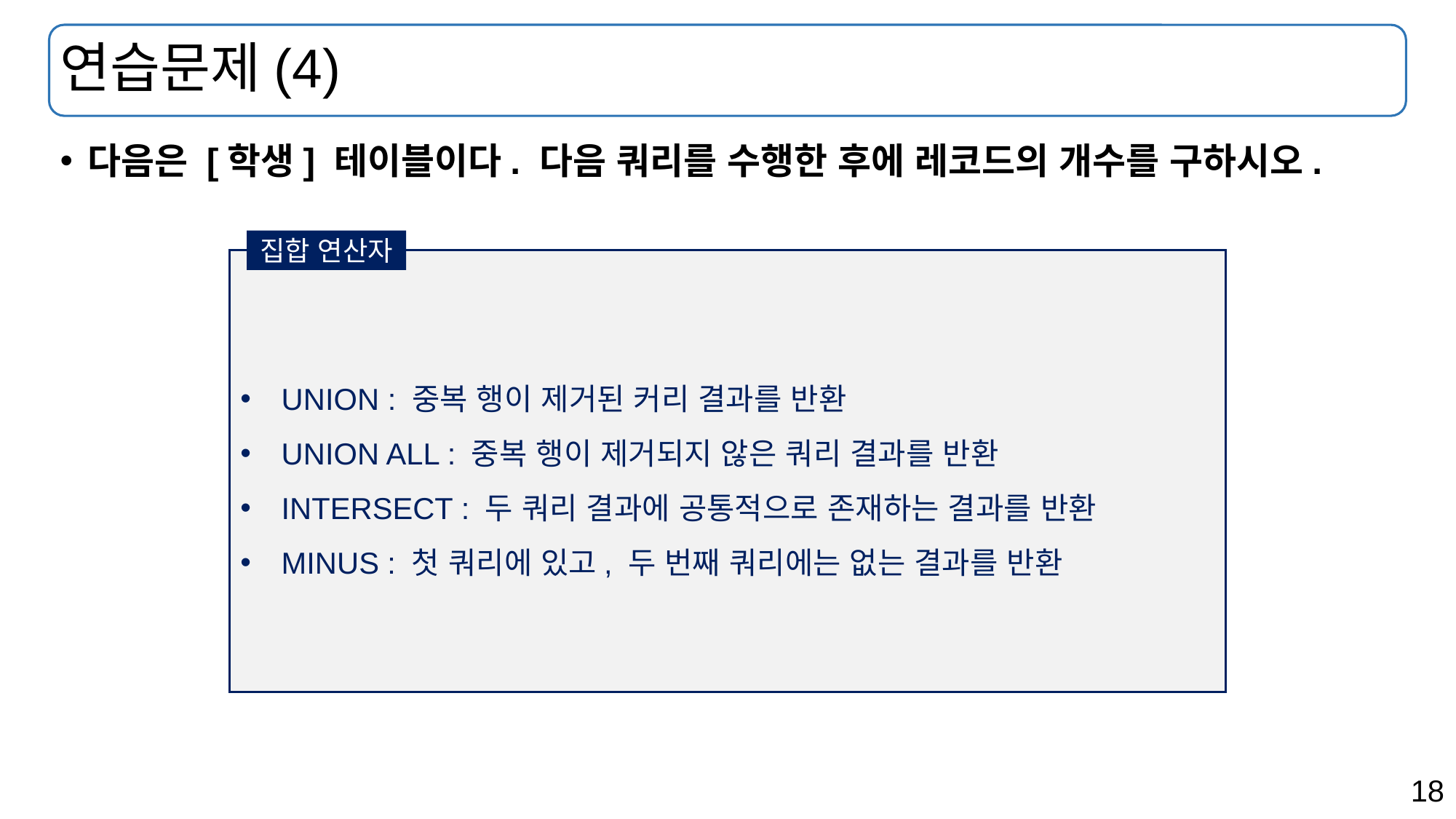

# 연습문제(4)
다음은 [학생] 테이블이다. 다음 쿼리를 수행한 후에 레코드의 개수를 구하시오.
집합 연산자
UNION : 중복 행이 제거된 커리 결과를 반환
UNION ALL : 중복 행이 제거되지 않은 쿼리 결과를 반환
INTERSECT : 두 쿼리 결과에 공통적으로 존재하는 결과를 반환
MINUS : 첫 쿼리에 있고, 두 번째 쿼리에는 없는 결과를 반환